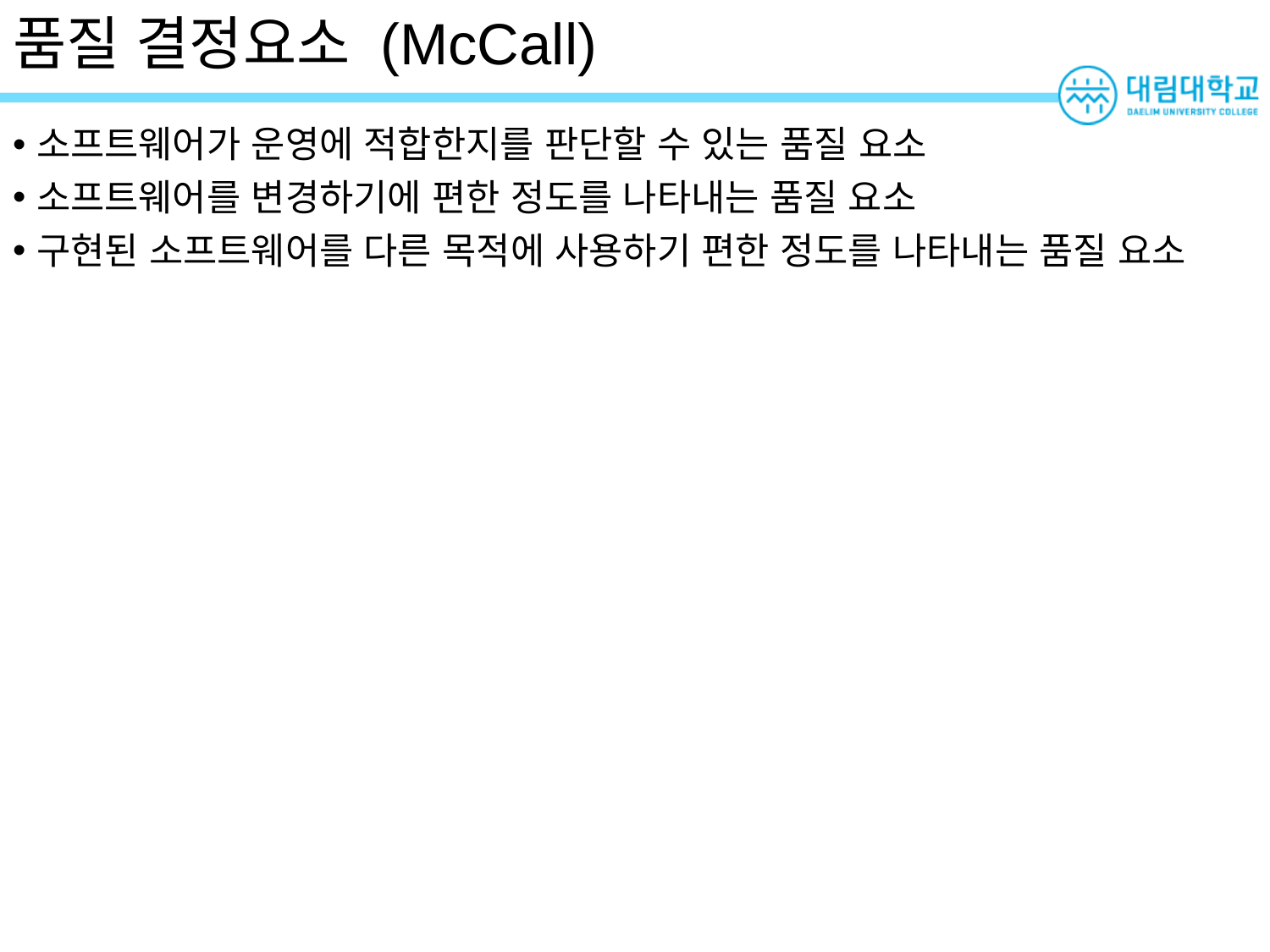

# 품질 결정요소 (McCall)
소프트웨어가 운영에 적합한지를 판단할 수 있는 품질 요소
소프트웨어를 변경하기에 편한 정도를 나타내는 품질 요소
구현된 소프트웨어를 다른 목적에 사용하기 편한 정도를 나타내는 품질 요소